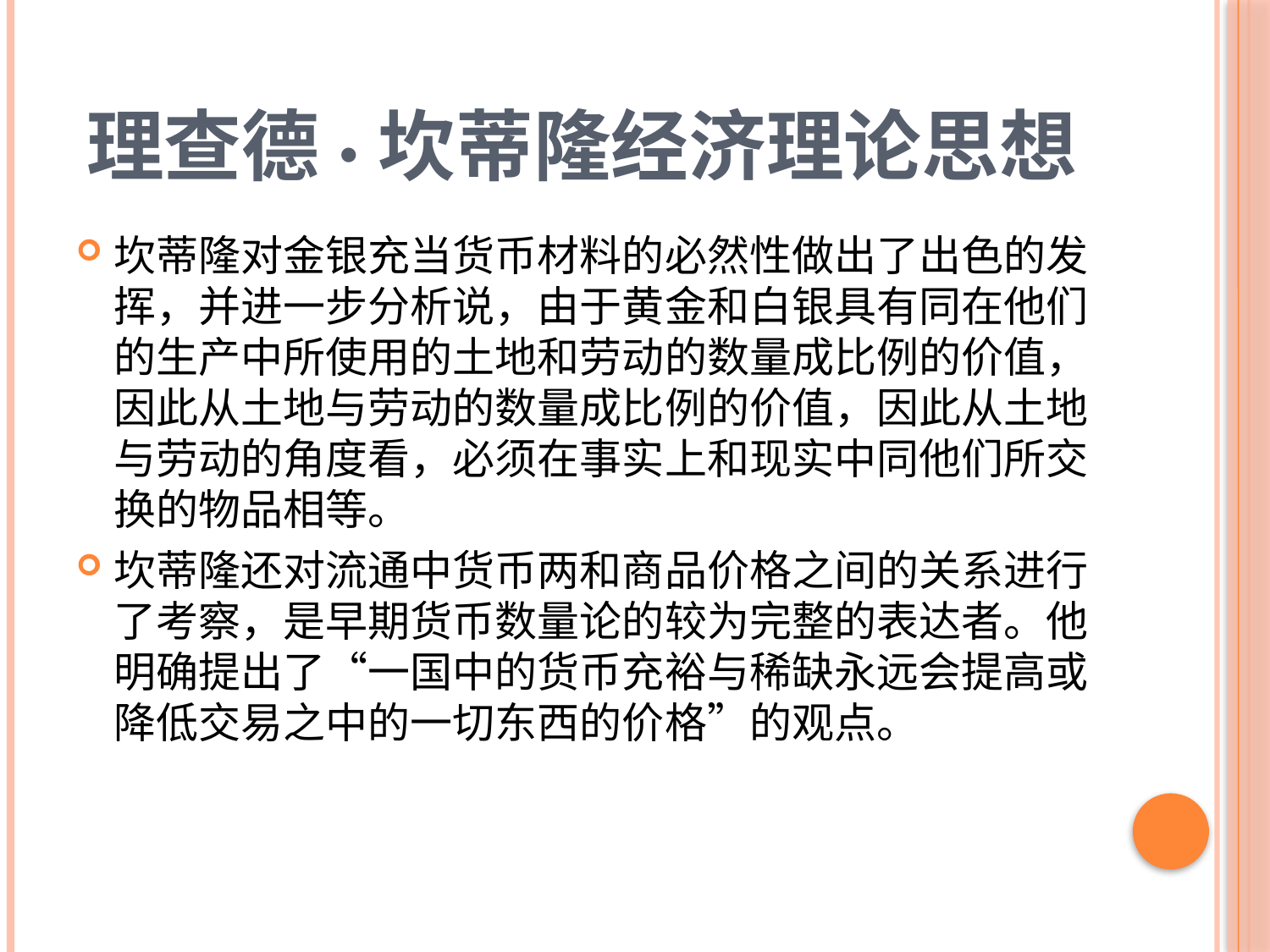

# 理查德·坎蒂隆经济理论思想
坎蒂隆对金银充当货币材料的必然性做出了出色的发挥，并进一步分析说，由于黄金和白银具有同在他们的生产中所使用的土地和劳动的数量成比例的价值，因此从土地与劳动的数量成比例的价值，因此从土地与劳动的角度看，必须在事实上和现实中同他们所交换的物品相等。
坎蒂隆还对流通中货币两和商品价格之间的关系进行了考察，是早期货币数量论的较为完整的表达者。他明确提出了“一国中的货币充裕与稀缺永远会提高或降低交易之中的一切东西的价格”的观点。